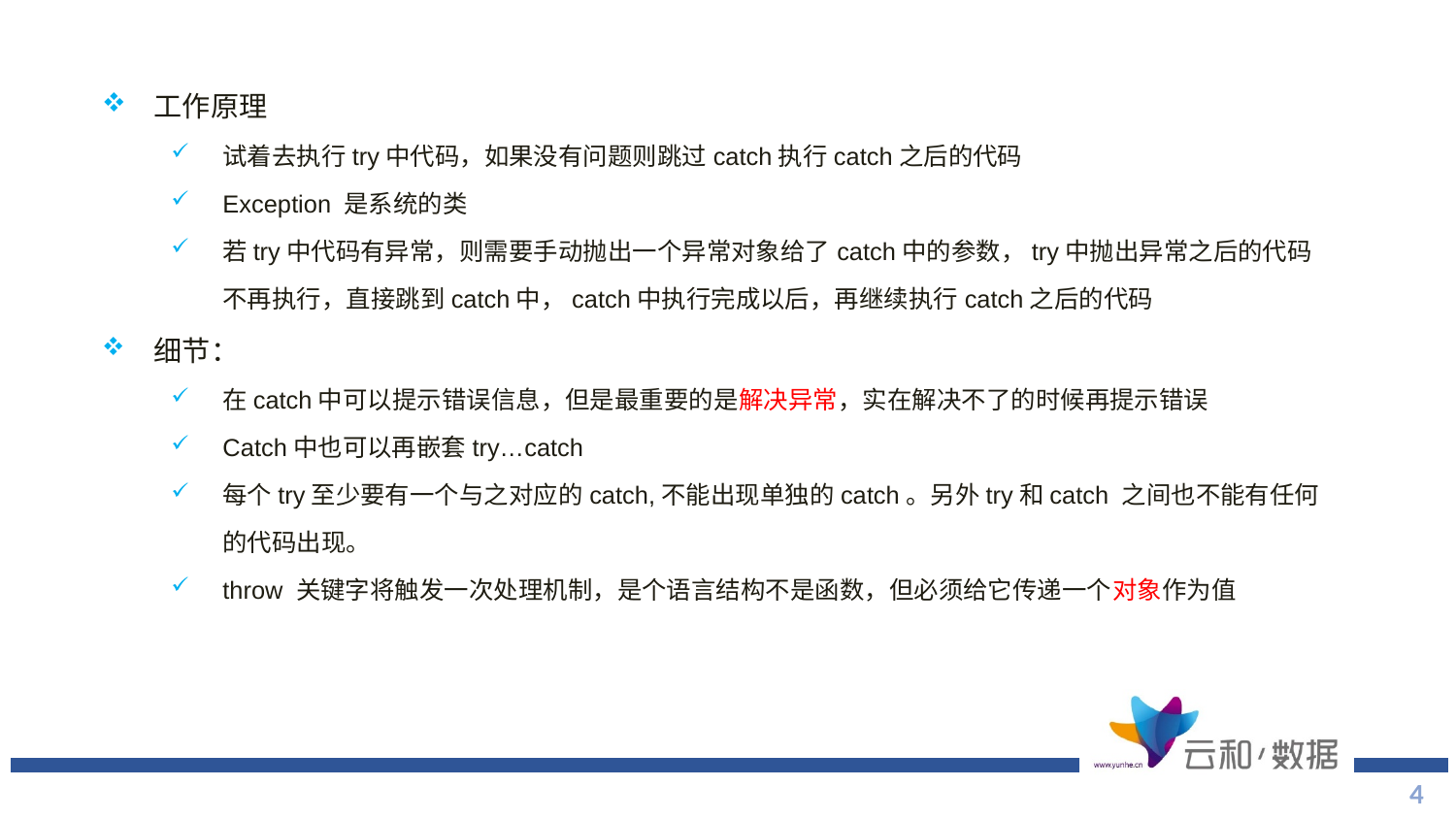

工作原理
试着去执行try中代码，如果没有问题则跳过catch执行catch之后的代码
Exception 是系统的类
若try中代码有异常，则需要手动抛出一个异常对象给了catch中的参数，try中抛出异常之后的代码不再执行，直接跳到catch中，catch中执行完成以后，再继续执行catch之后的代码
细节：
在catch中可以提示错误信息，但是最重要的是解决异常，实在解决不了的时候再提示错误
Catch中也可以再嵌套try…catch
每个try至少要有一个与之对应的catch,不能出现单独的catch。另外try和catch 之间也不能有任何的代码出现。
throw 关键字将触发一次处理机制，是个语言结构不是函数，但必须给它传递一个对象作为值

4